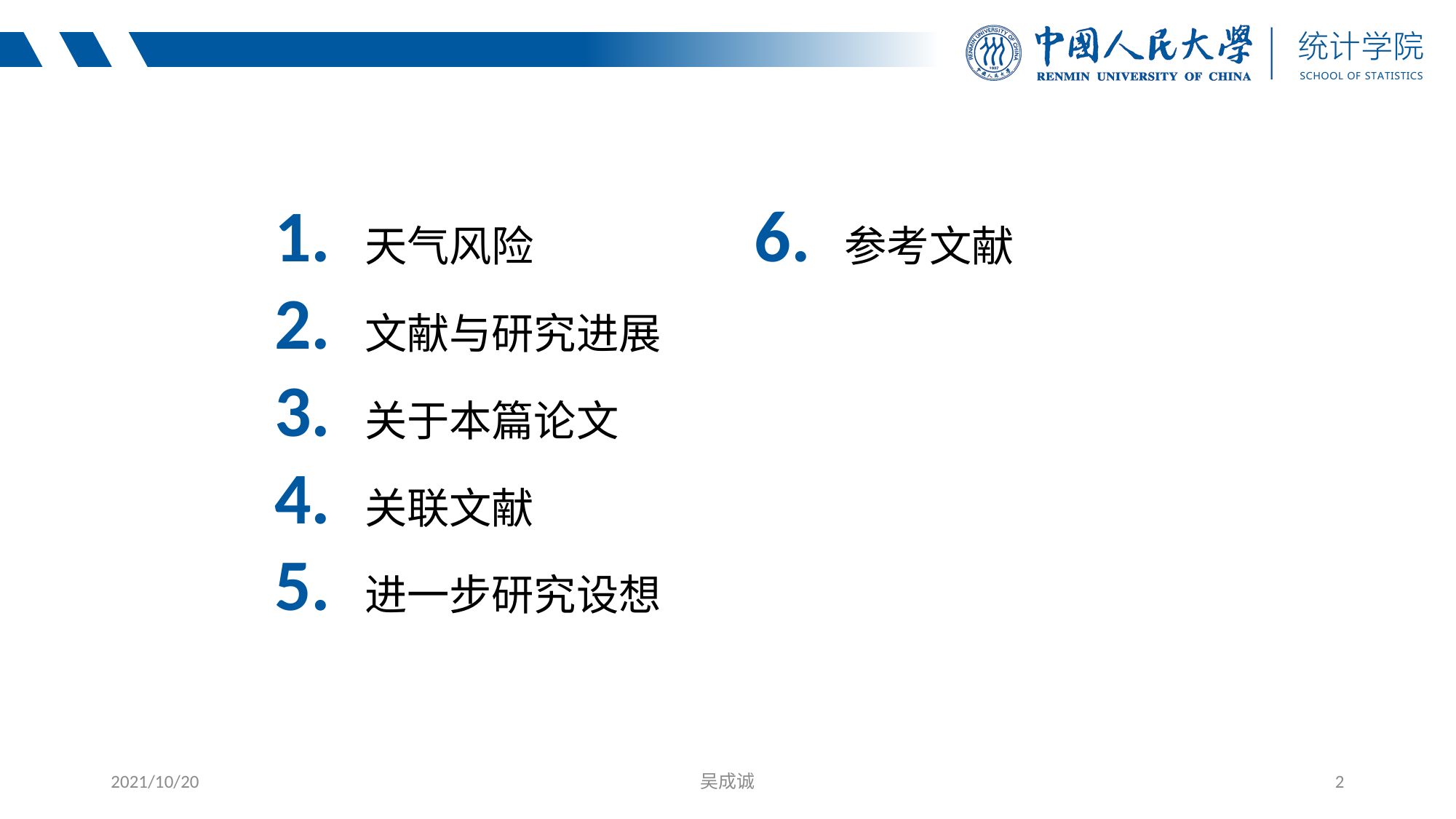

1. 天气风险
2. 文献与研究进展
3. 关于本篇论文
4. 关联文献
5. 进一步研究设想
6. 参考文献
2021/10/20
吴成诚
2